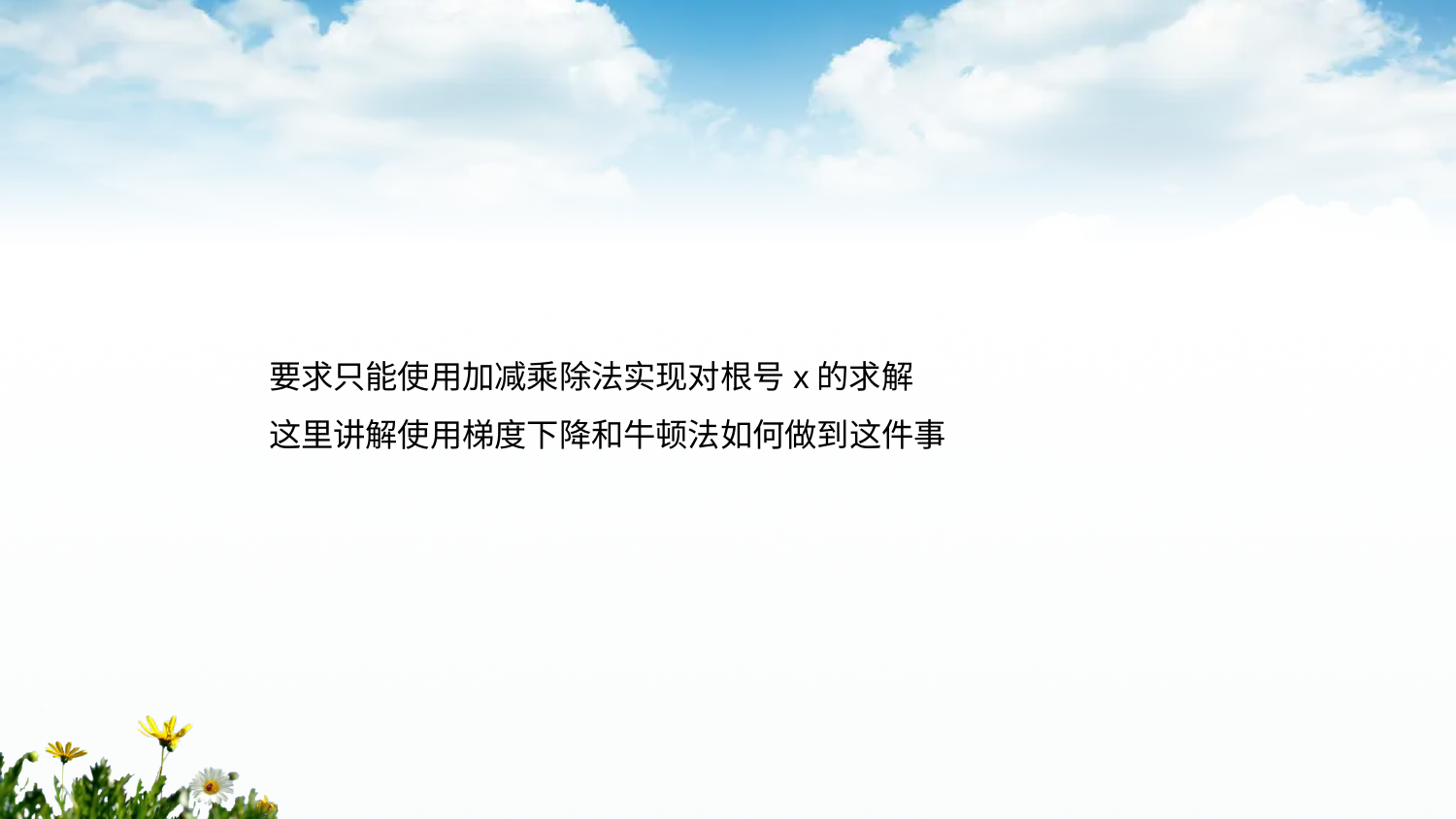

要求只能使用加减乘除法实现对根号x的求解
这里讲解使用梯度下降和牛顿法如何做到这件事